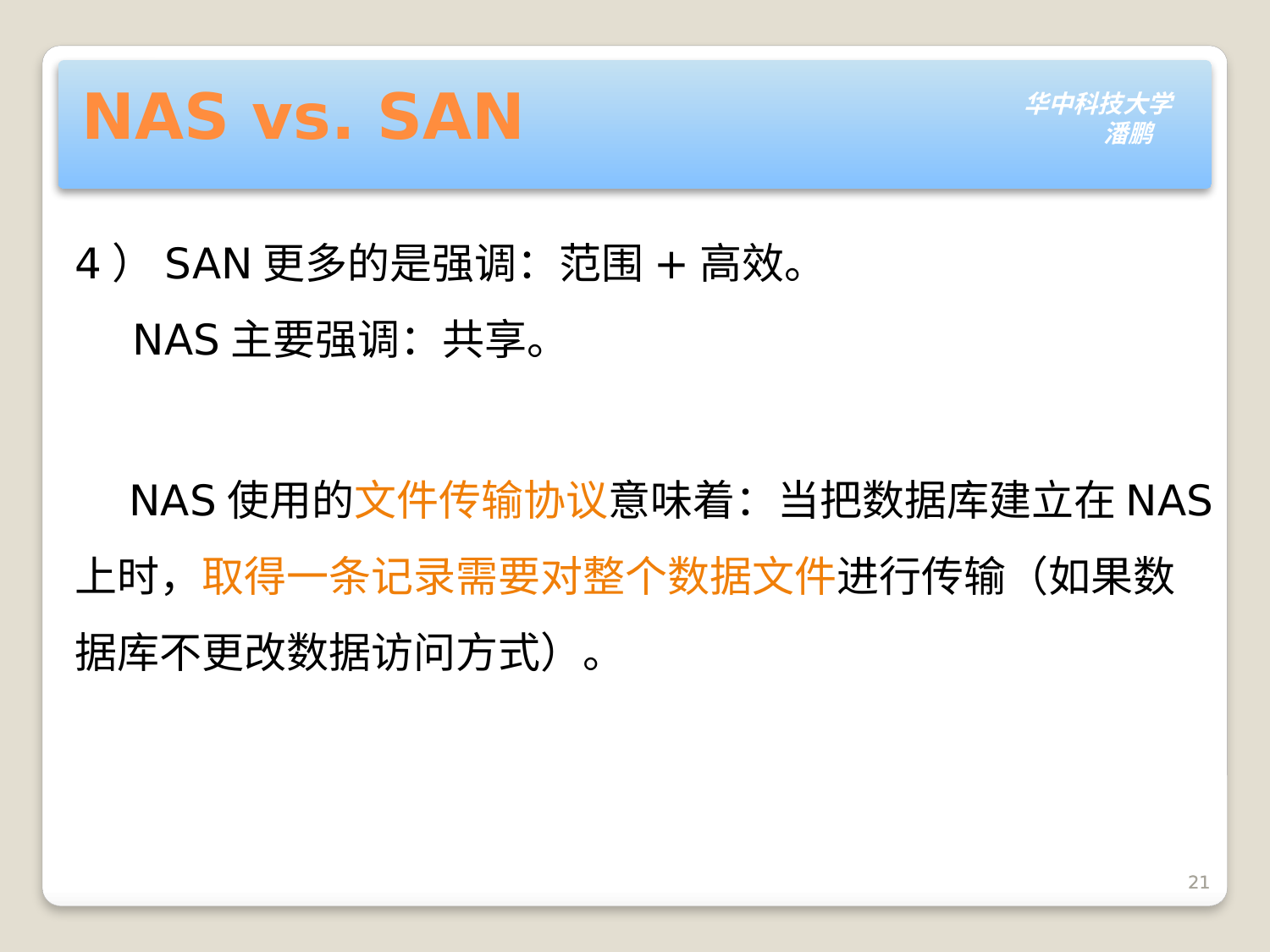

# NAS vs. SAN
4）SAN更多的是强调：范围+高效。
     NAS主要强调：共享。

    NAS使用的文件传输协议意味着：当把数据库建立在NAS上时，取得一条记录需要对整个数据文件进行传输（如果数据库不更改数据访问方式）。
21
21